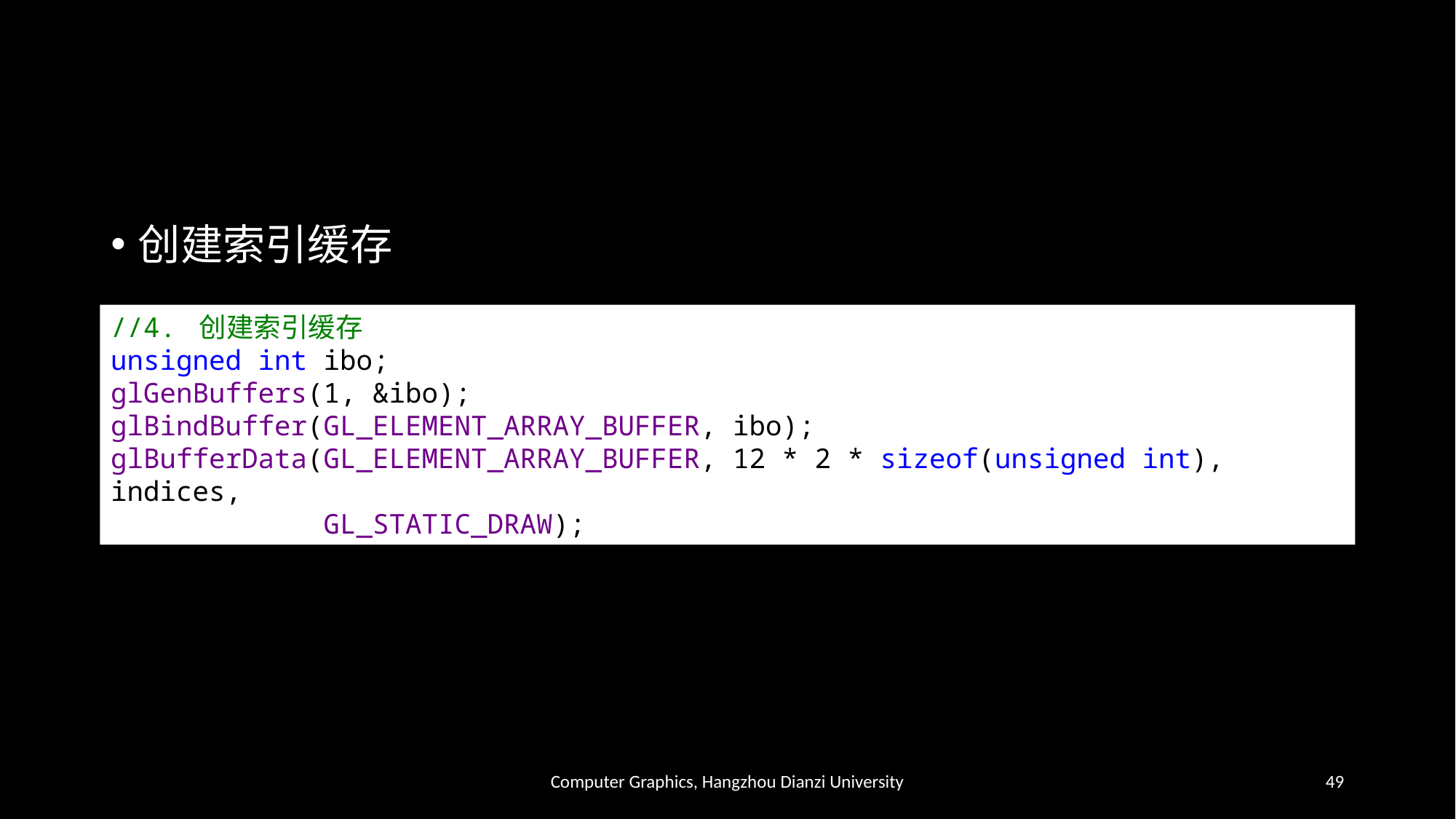

#
创建索引缓存
//4. 创建索引缓存
unsigned int ibo;
glGenBuffers(1, &ibo);
glBindBuffer(GL_ELEMENT_ARRAY_BUFFER, ibo);
glBufferData(GL_ELEMENT_ARRAY_BUFFER, 12 * 2 * sizeof(unsigned int), indices,
             GL_STATIC_DRAW);
Computer Graphics, Hangzhou Dianzi University
49